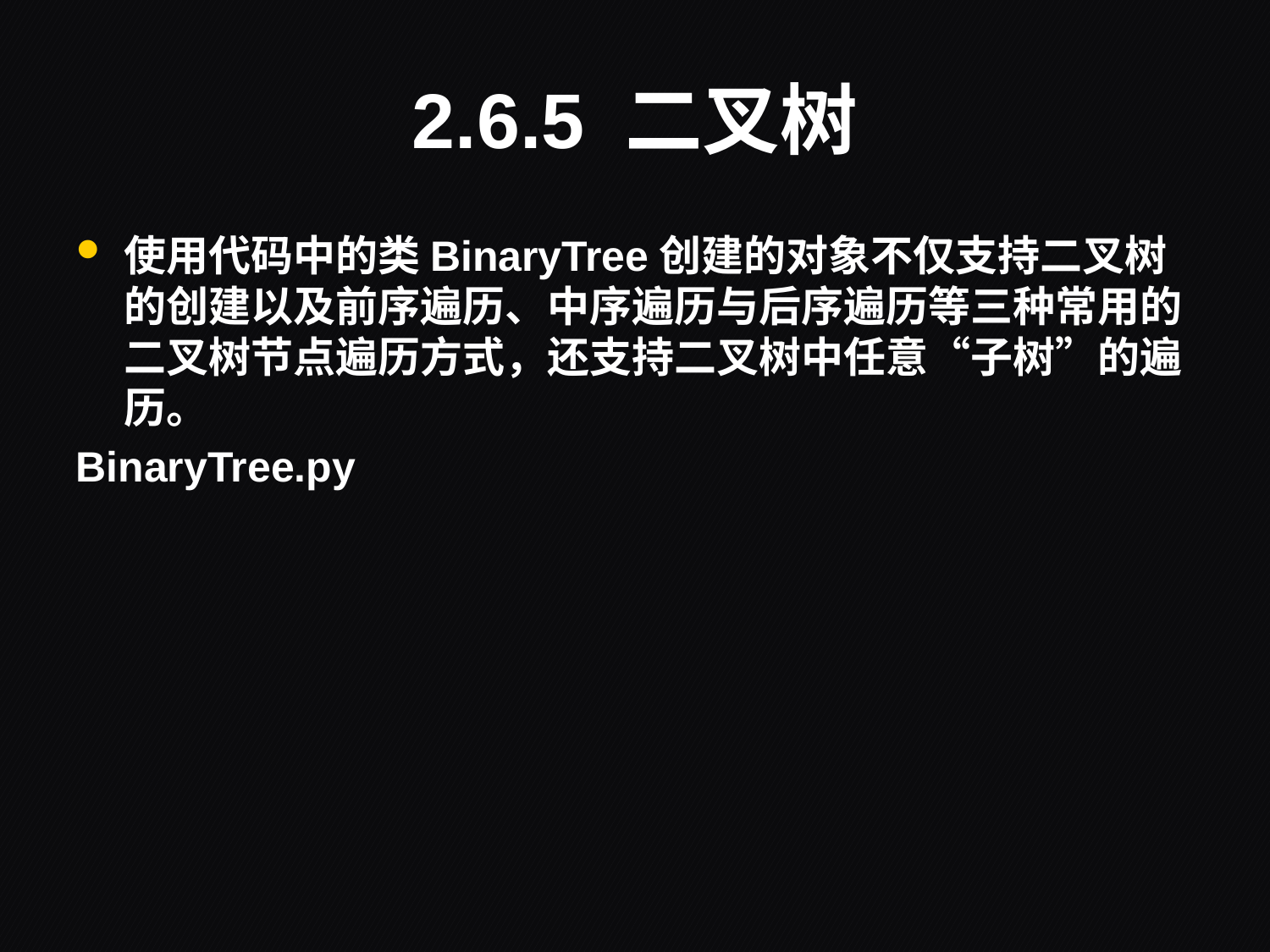

# 2.6.5 二叉树
使用代码中的类BinaryTree创建的对象不仅支持二叉树的创建以及前序遍历、中序遍历与后序遍历等三种常用的二叉树节点遍历方式，还支持二叉树中任意“子树”的遍历。
BinaryTree.py